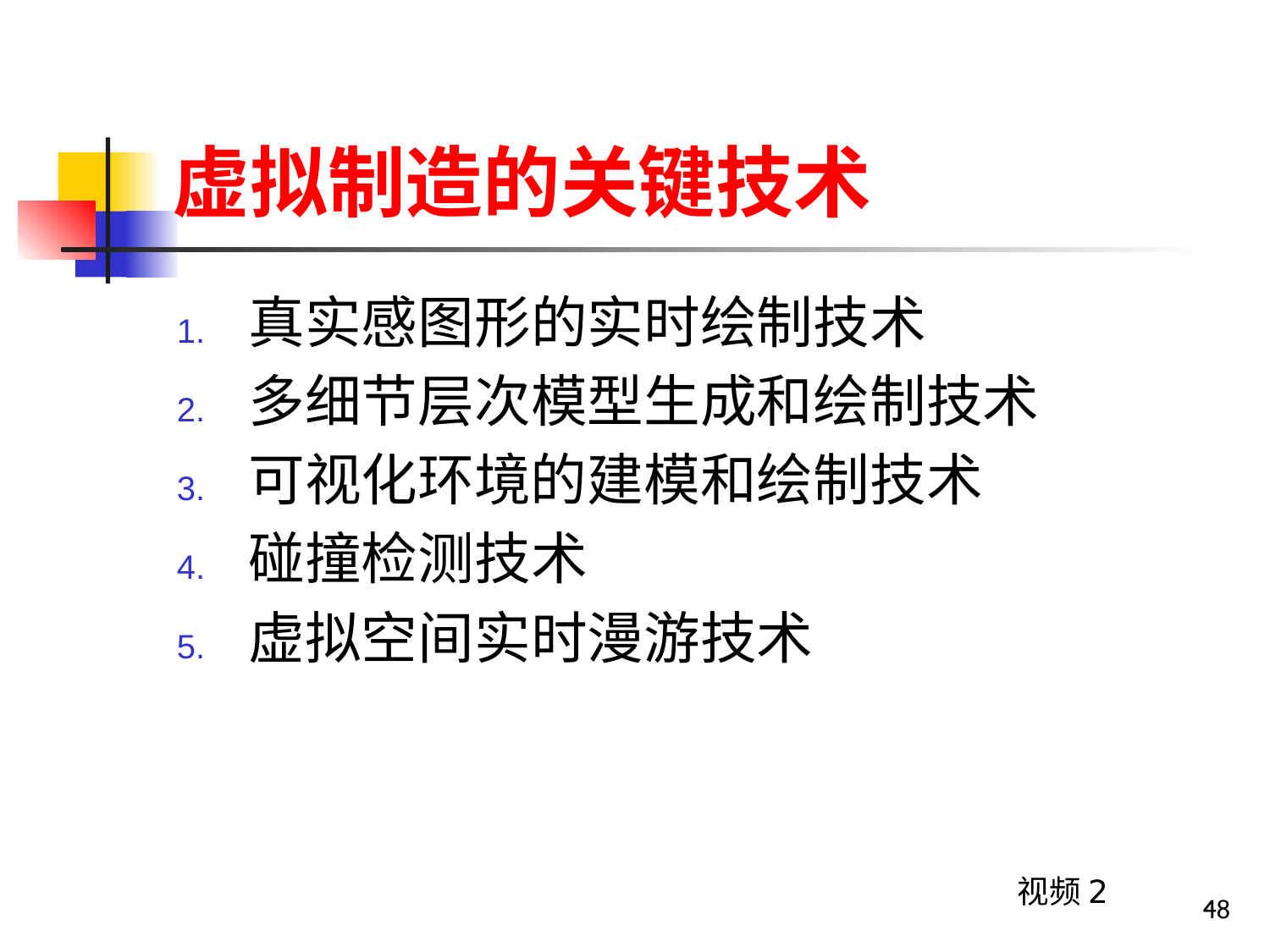

# 虚拟制造的关键技术
真实感图形的实时绘制技术
多细节层次模型生成和绘制技术
可视化环境的建模和绘制技术
碰撞检测技术
虚拟空间实时漫游技术
视频2
48